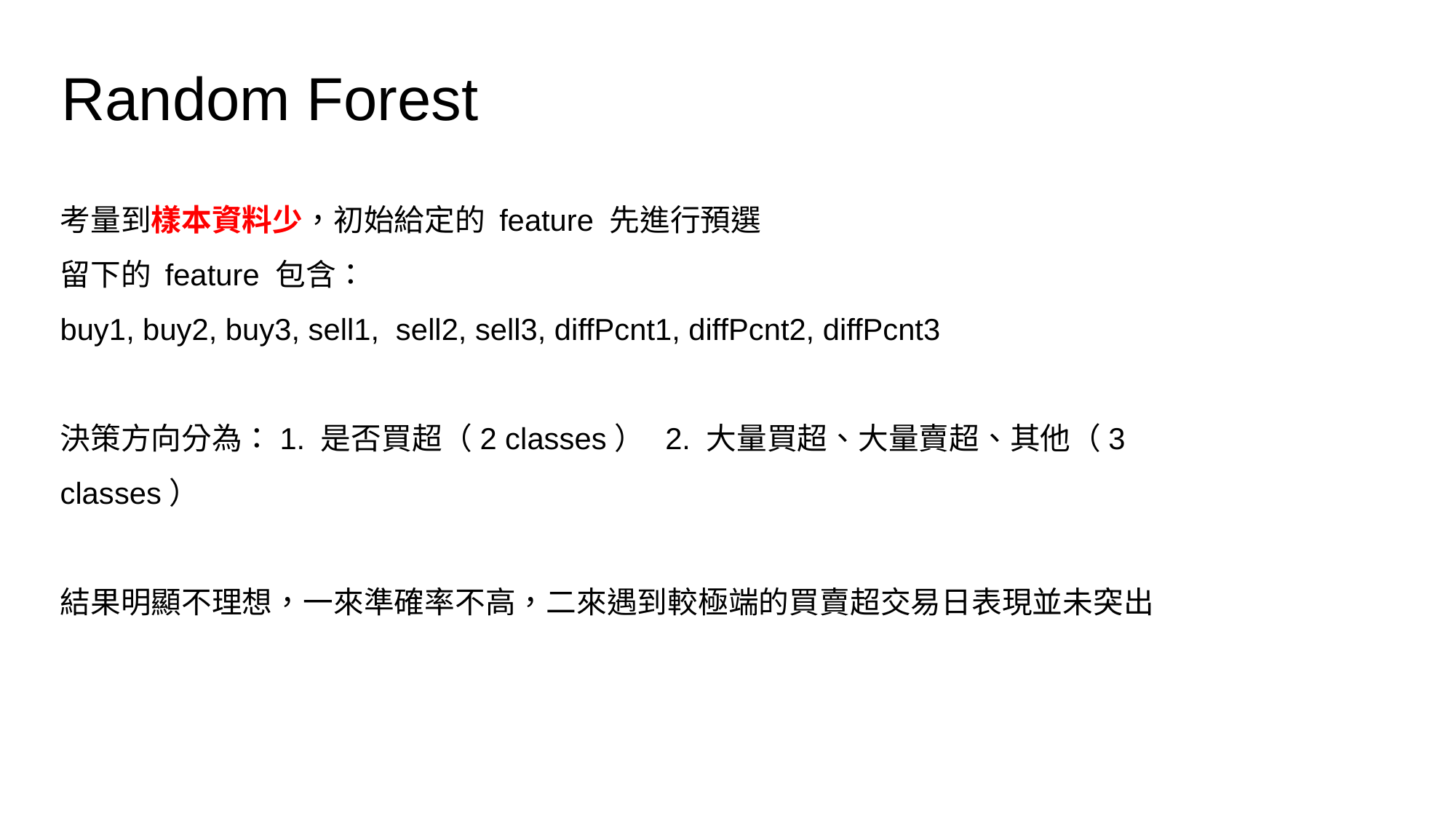

Random Forest
考量到樣本資料少，初始給定的 feature 先進行預選
留下的 feature 包含：
buy1, buy2, buy3, sell1,  sell2, sell3, diffPcnt1, diffPcnt2, diffPcnt3

決策方向分為：1. 是否買超（2 classes）  2. 大量買超、大量賣超、其他（3 classes）

結果明顯不理想，一來準確率不高，二來遇到較極端的買賣超交易日表現並未突出